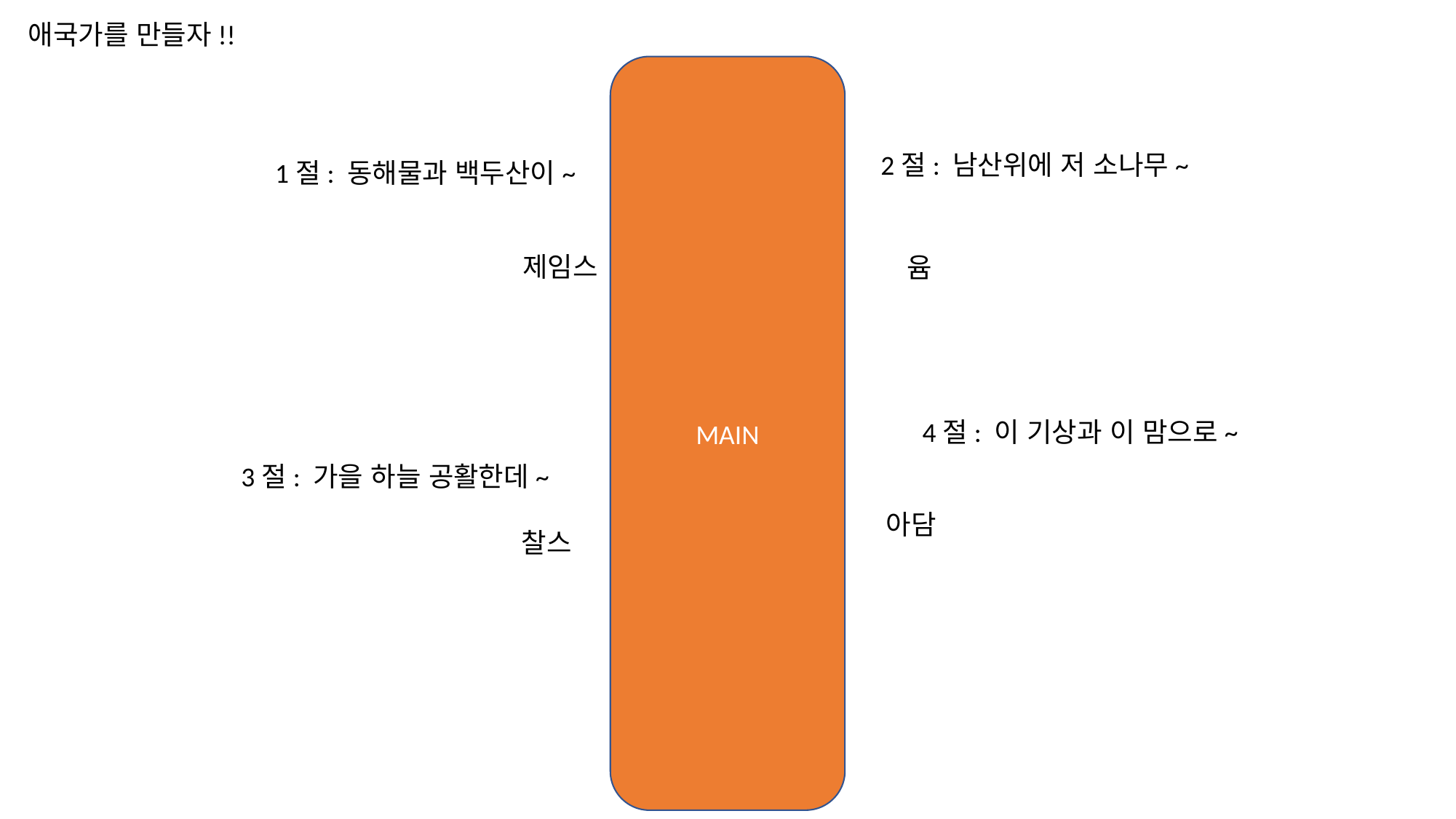

애국가를 만들자!!
MAIN
2절: 남산위에 저 소나무~
1절: 동해물과 백두산이~
제임스
윰
4절: 이 기상과 이 맘으로~
3절: 가을 하늘 공활한데~
아담
찰스